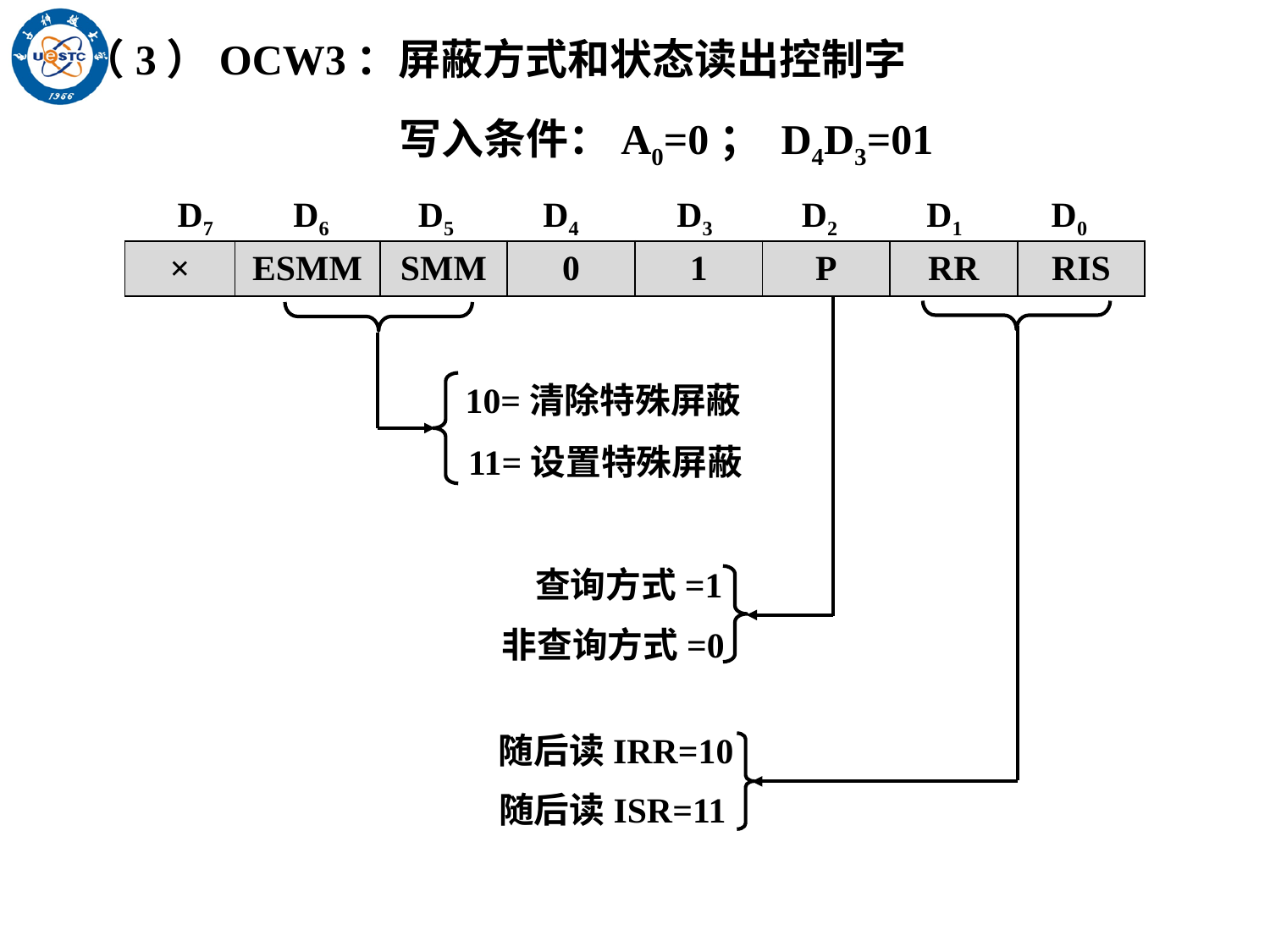

（3）OCW3：屏蔽方式和状态读出控制字
写入条件：A0=0； D4D3=01
D7         D6          D5          D4           D3          D2          D1          D0
| × | ESMM | SMM | 0 | 1 | P | RR | RIS |
| --- | --- | --- | --- | --- | --- | --- | --- |
查询方式=1

非查询方式=0

随后读IRR=10

随后读ISR=11

10=清除特殊屏蔽

11=设置特殊屏蔽